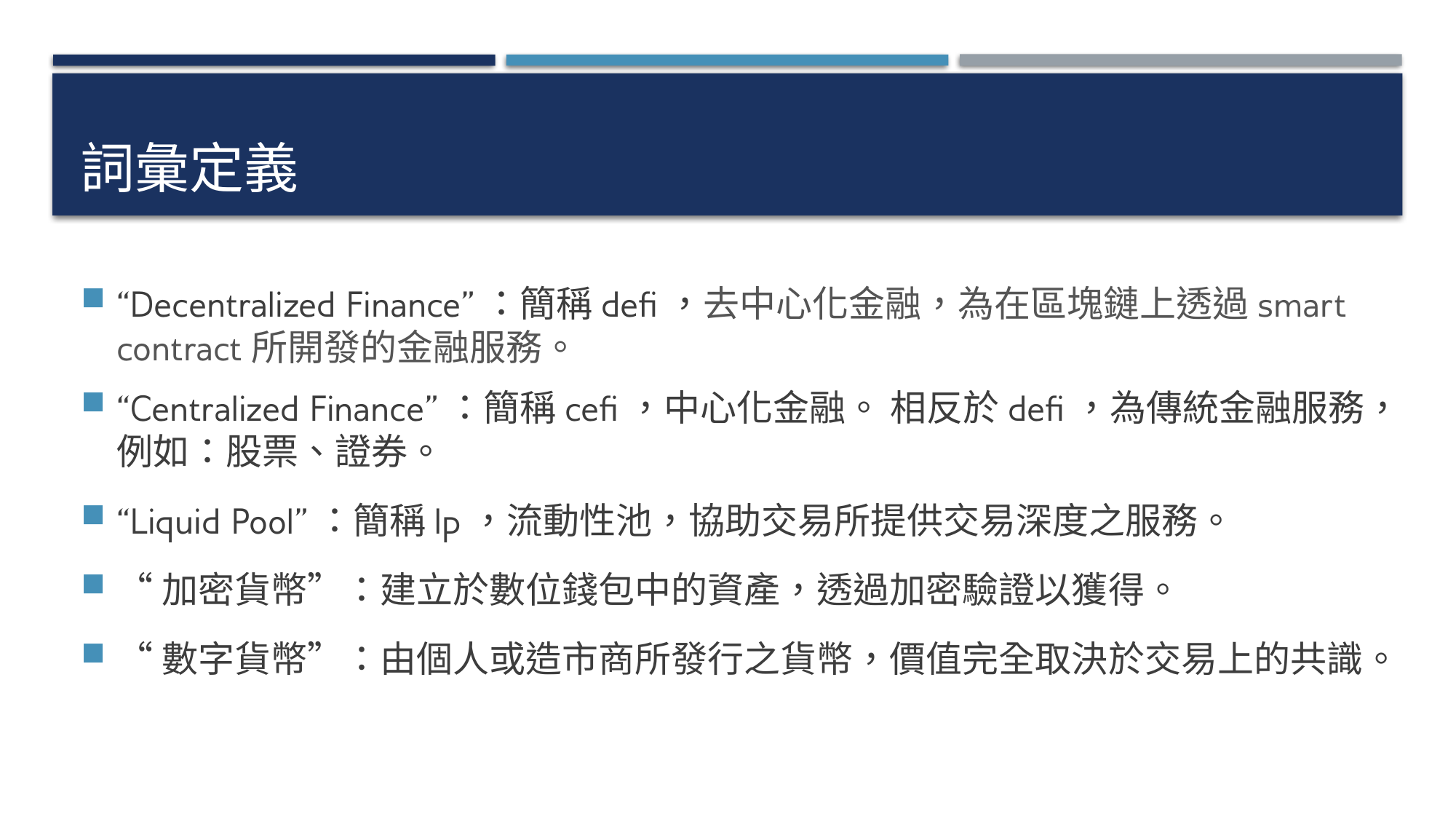

# 詞彙定義
“Decentralized Finance”：簡稱defi，去中心化金融，為在區塊鏈上透過smart contract所開發的金融服務。
“Centralized Finance”：簡稱cefi，中心化金融。 相反於defi，為傳統金融服務，例如：股票、證券。
“Liquid Pool”：簡稱lp，流動性池，協助交易所提供交易深度之服務。
“加密貨幣”：建立於數位錢包中的資產，透過加密驗證以獲得。
“數字貨幣”：由個人或造市商所發行之貨幣，價值完全取決於交易上的共識。